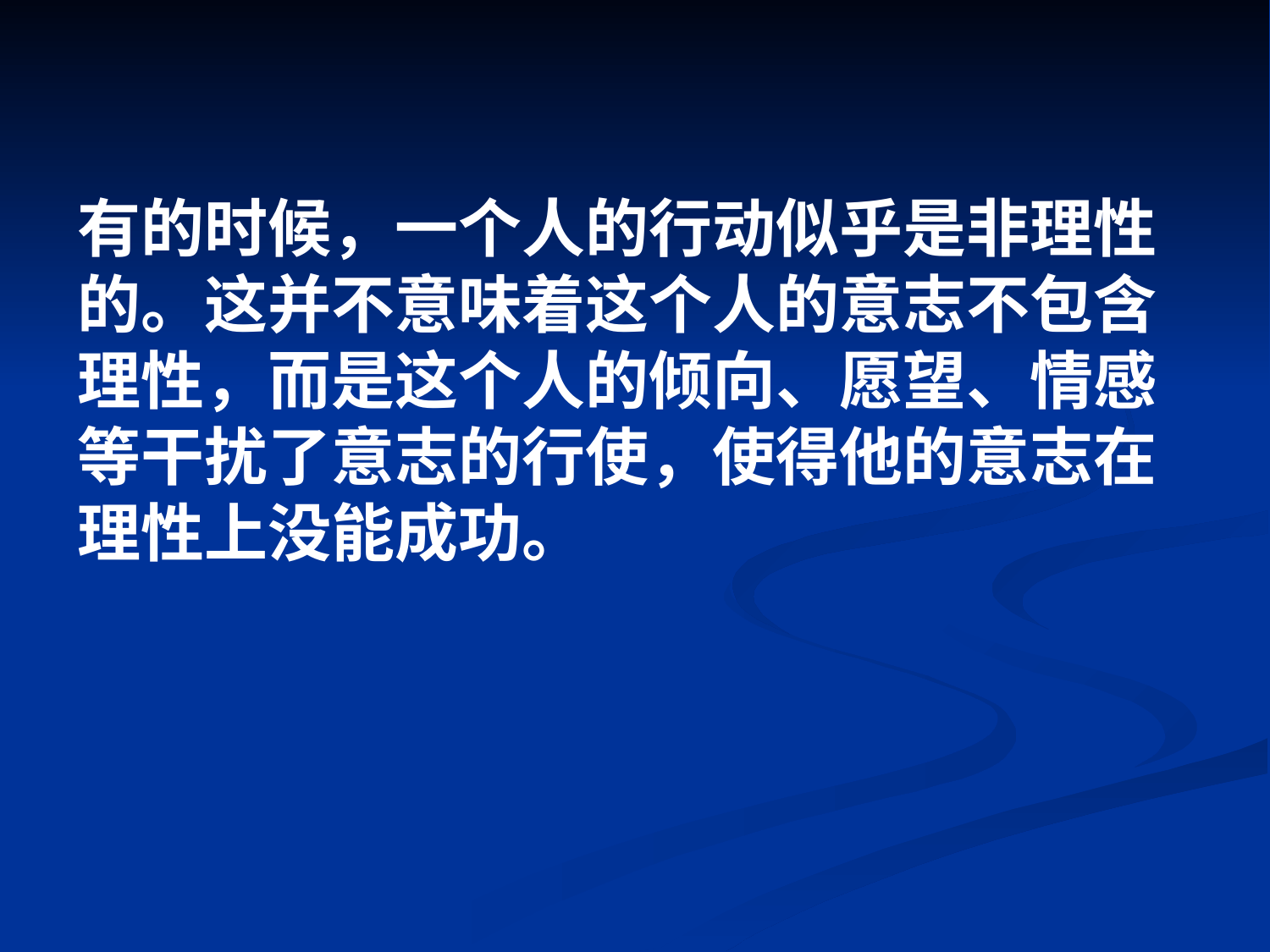

有的时候，一个人的行动似乎是非理性的。这并不意味着这个人的意志不包含理性，而是这个人的倾向、愿望、情感等干扰了意志的行使，使得他的意志在理性上没能成功。